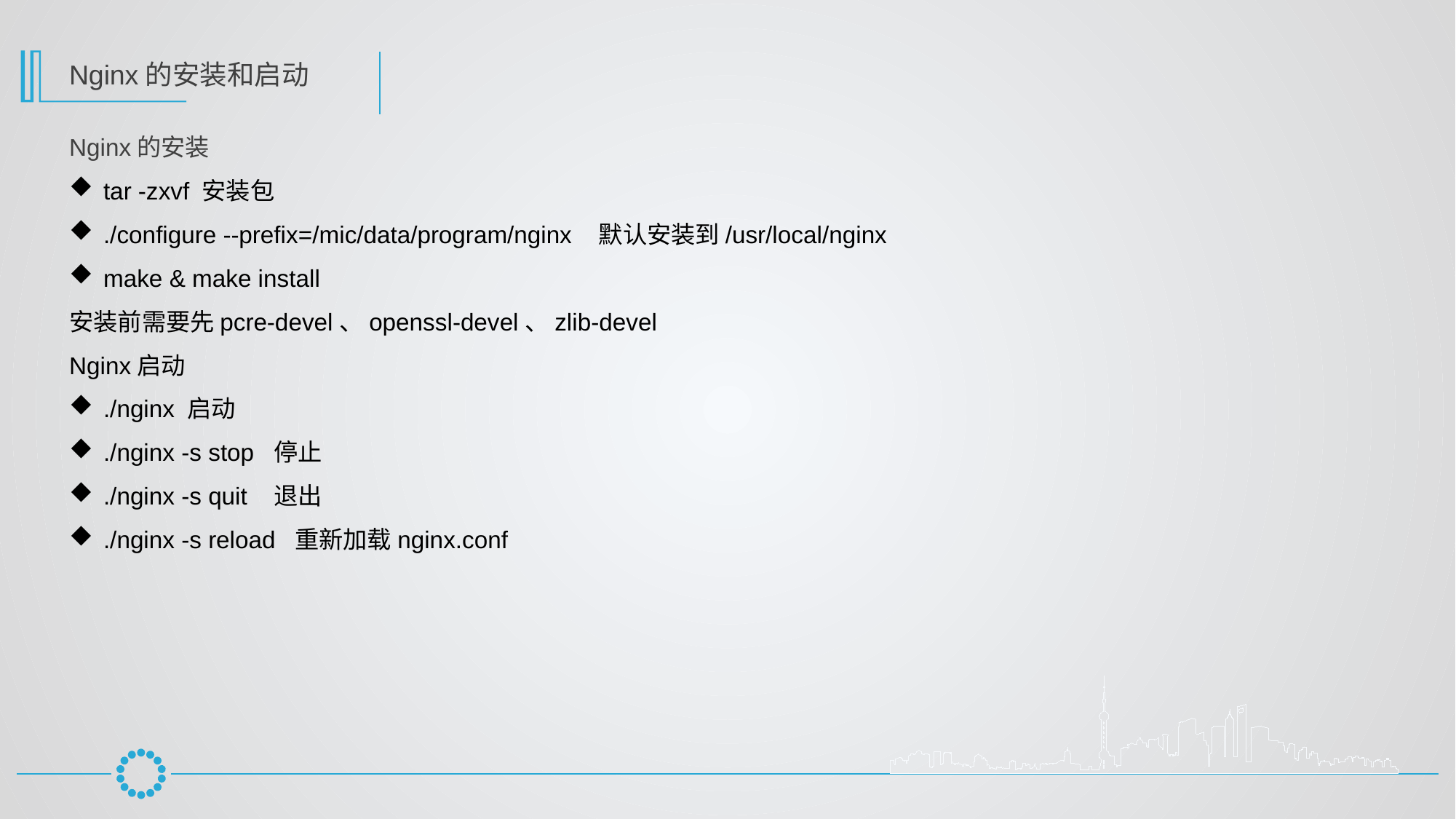

Nginx的安装和启动
Nginx的安装
tar -zxvf 安装包
./configure --prefix=/mic/data/program/nginx   默认安装到/usr/local/nginx
make & make install
安装前需要先pcre-devel、openssl-devel、zlib-devel
Nginx启动
./nginx 启动
./nginx -s stop  停止
./nginx -s quit   退出
./nginx -s reload  重新加载nginx.conf

8